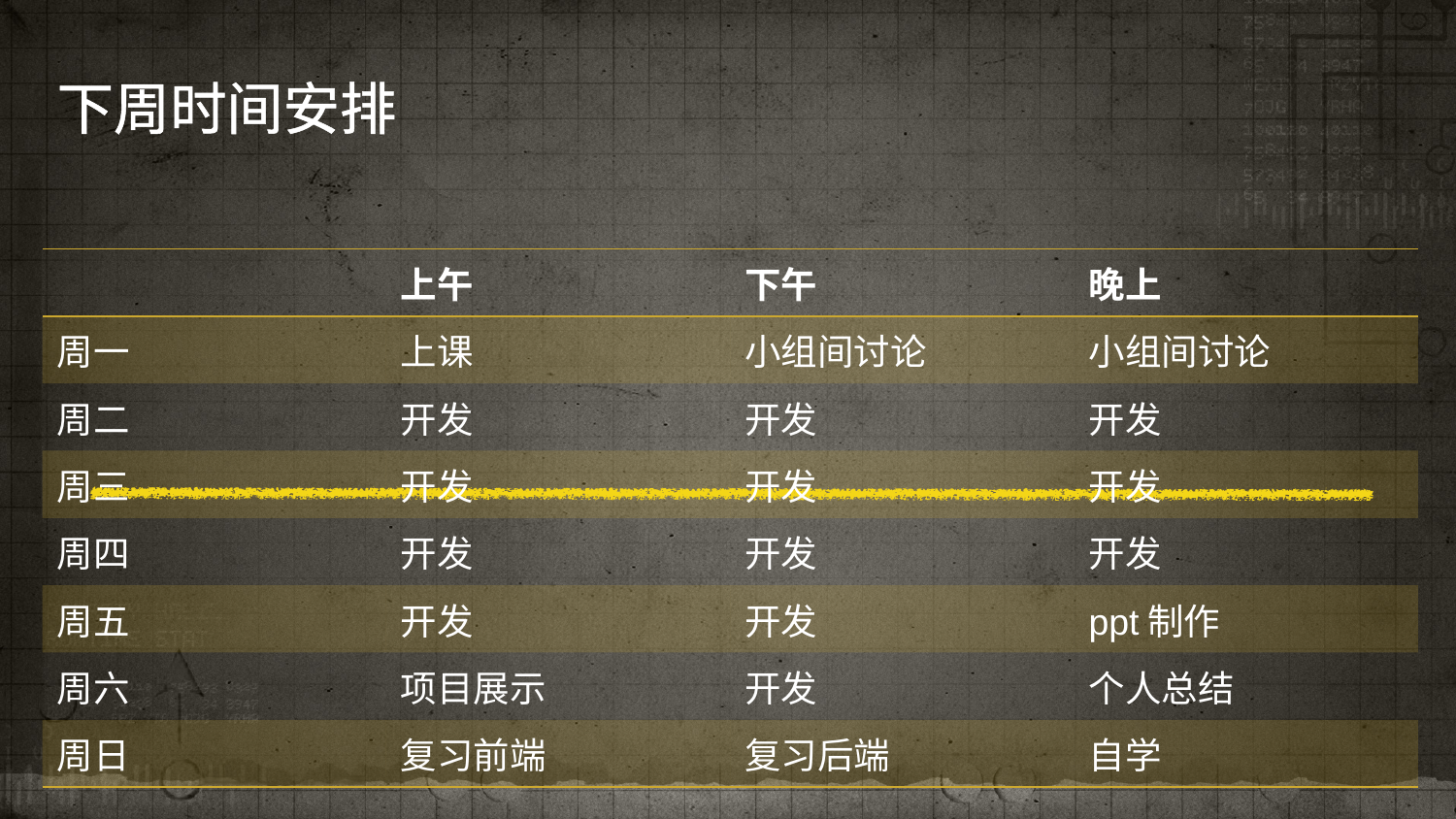

下周时间安排
|  | 上午 | 下午 | 晚上 |
| --- | --- | --- | --- |
| 周一 | 上课 | 小组间讨论 | 小组间讨论 |
| 周二 | 开发 | 开发 | 开发 |
| 周三 | 开发 | 开发 | 开发 |
| 周四 | 开发 | 开发 | 开发 |
| 周五 | 开发 | 开发 | ppt制作 |
| 周六 | 项目展示 | 开发 | 个人总结 |
| 周日 | 复习前端 | 复习后端 | 自学 |